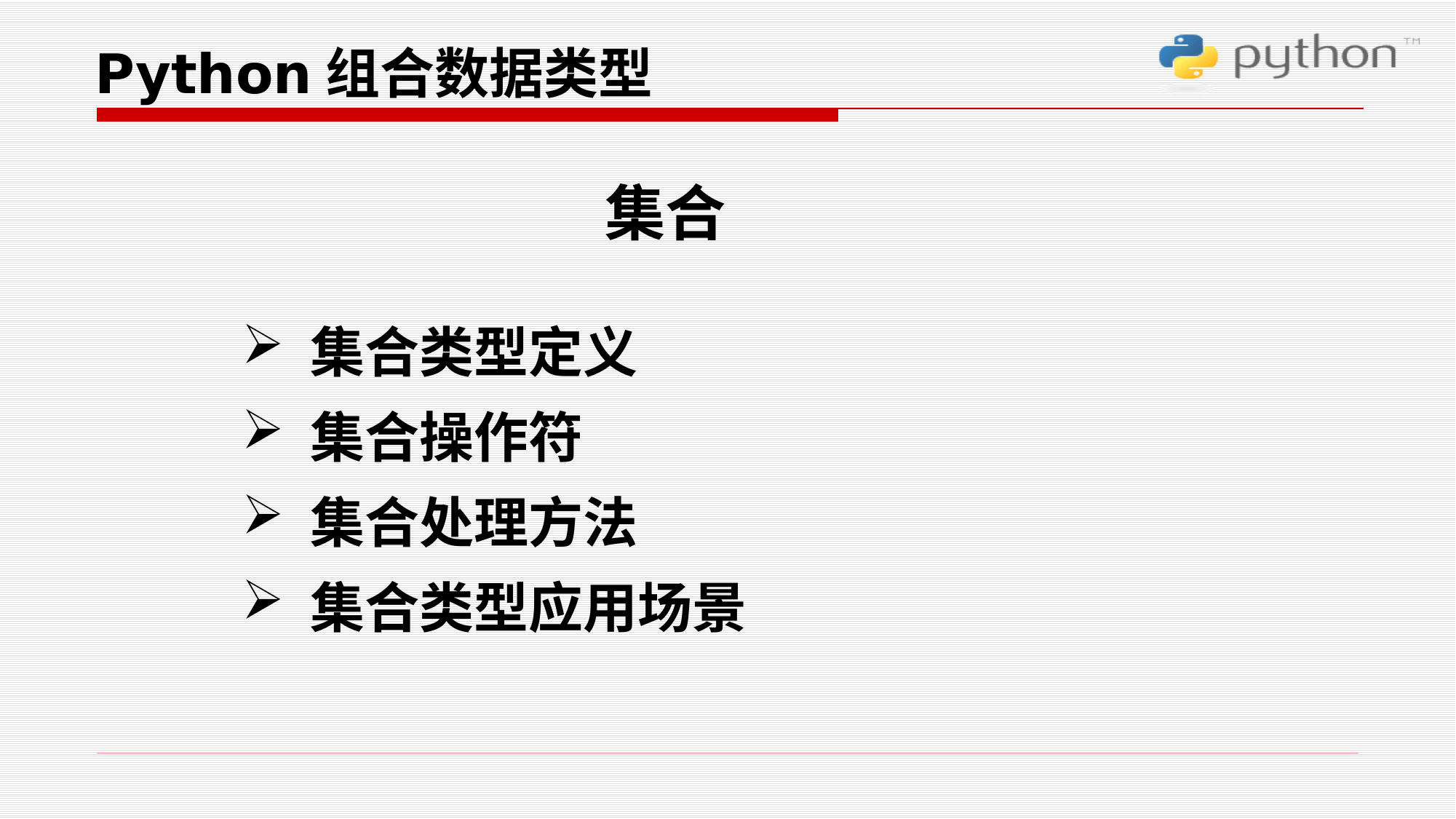

Python组合数据类型
集合
集合类型定义
集合操作符
集合处理方法
集合类型应用场景